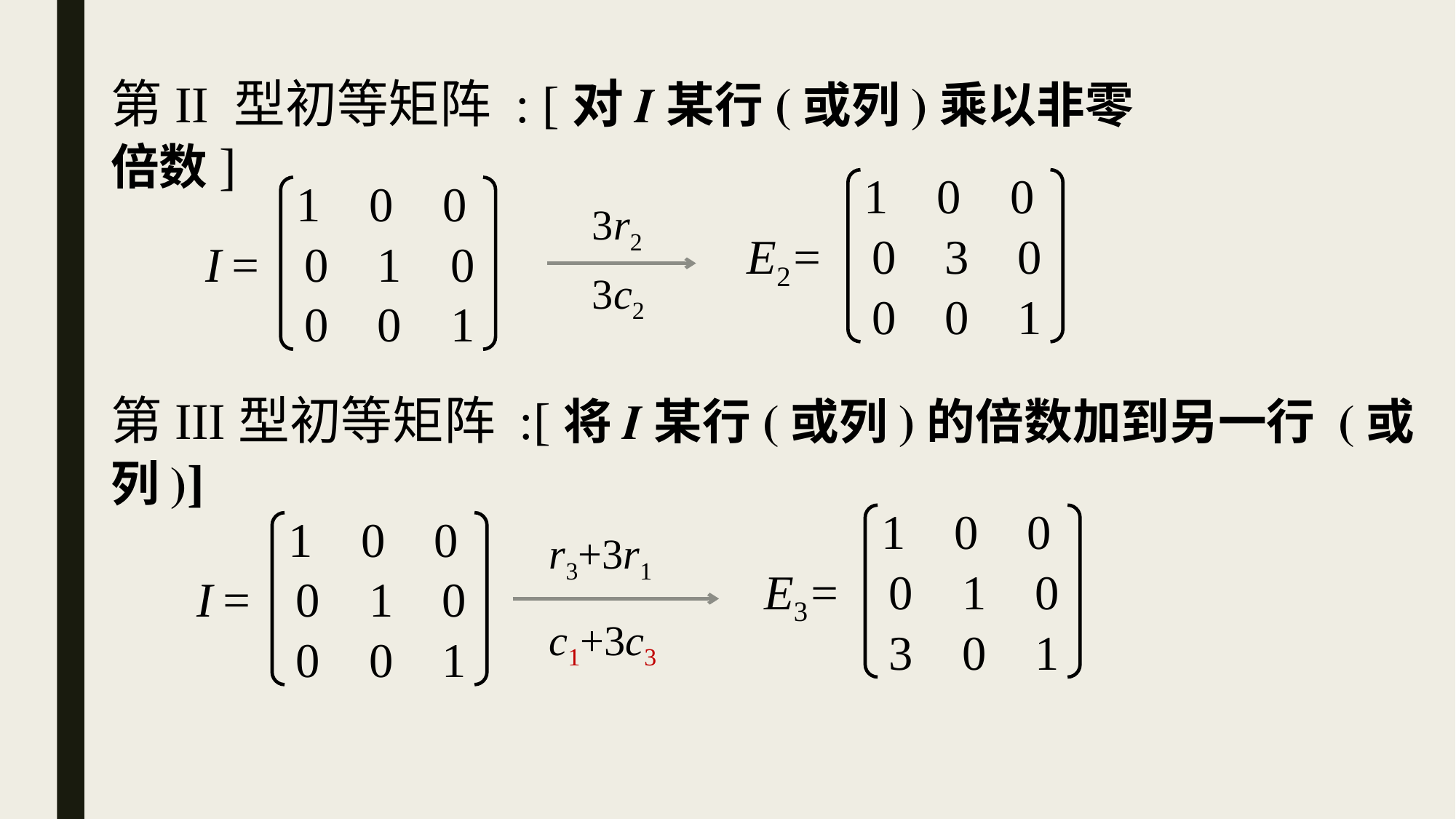

第II 型初等矩阵 : [对I某行(或列)乘以非零倍数]
1    0    0
1    0    0

3r2
E2=
 0    3    0
I =
 0    1    0
3c2
 0    0    1
 0    0    1
第III型初等矩阵 :[将I某行(或列)的倍数加到另一行 (或列)]
1    0    0
1    0    0

r3+3r1
E3=
 0    1    0
I =
 0    1    0
c1+3c3
 3    0    1
 0    0    1